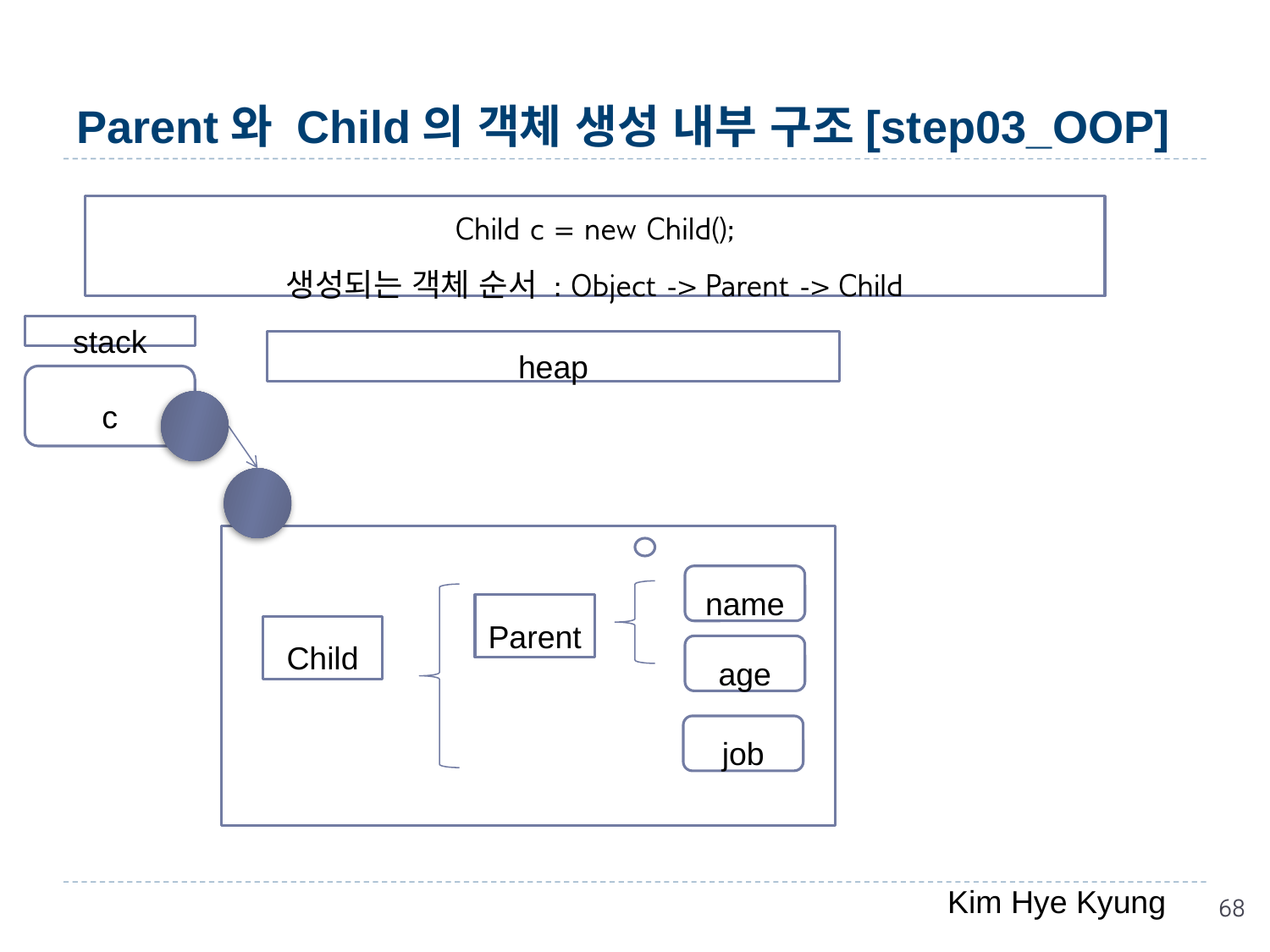

# Parent와 Child의 객체 생성 내부 구조[step03_OOP]
Child c = new Child();
생성되는 객체 순서 : Object -> Parent -> Child
stack
heap
c

name

Parent
Child
age
job
68